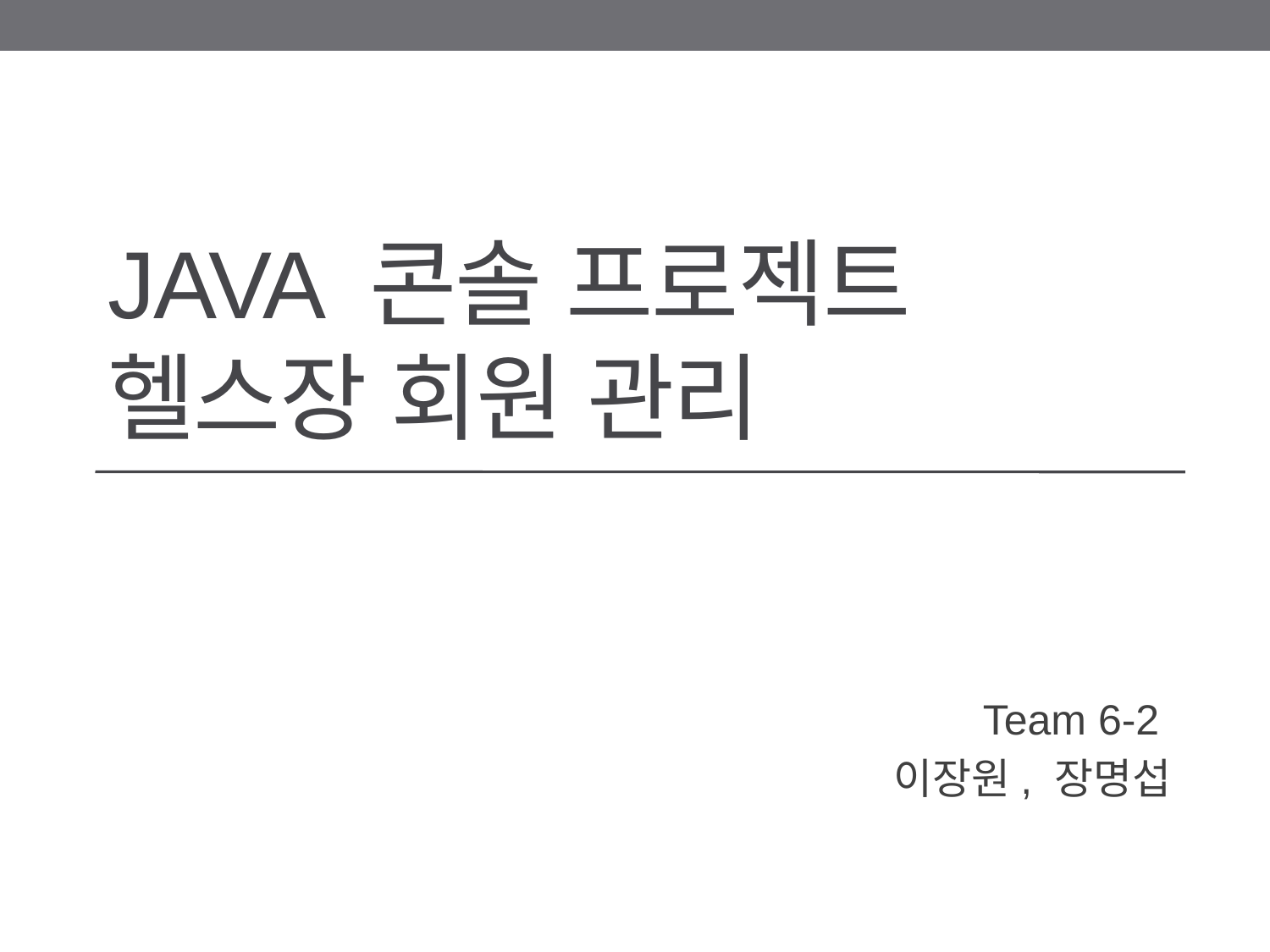

# Java 콘솔 프로젝트 헬스장 회원 관리
Team 6-2
이장원, 장명섭